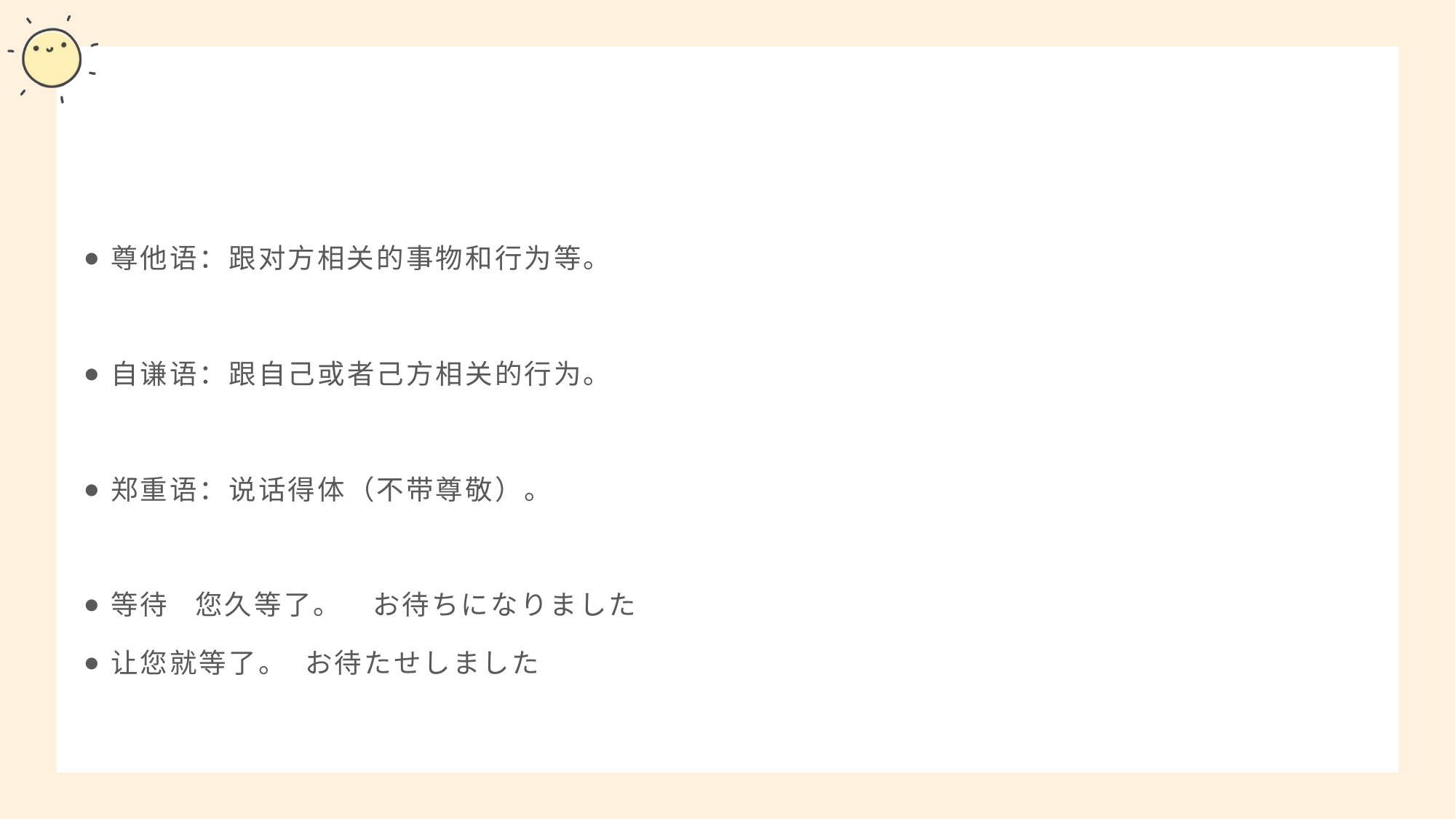

#

尊他语：跟对方相关的事物和行为等。

自谦语：跟自己或者己方相关的行为。

郑重语：说话得体（不带尊敬）。

等待   您久等了。　お待ちになりました
让您就等了。  お待たせしました